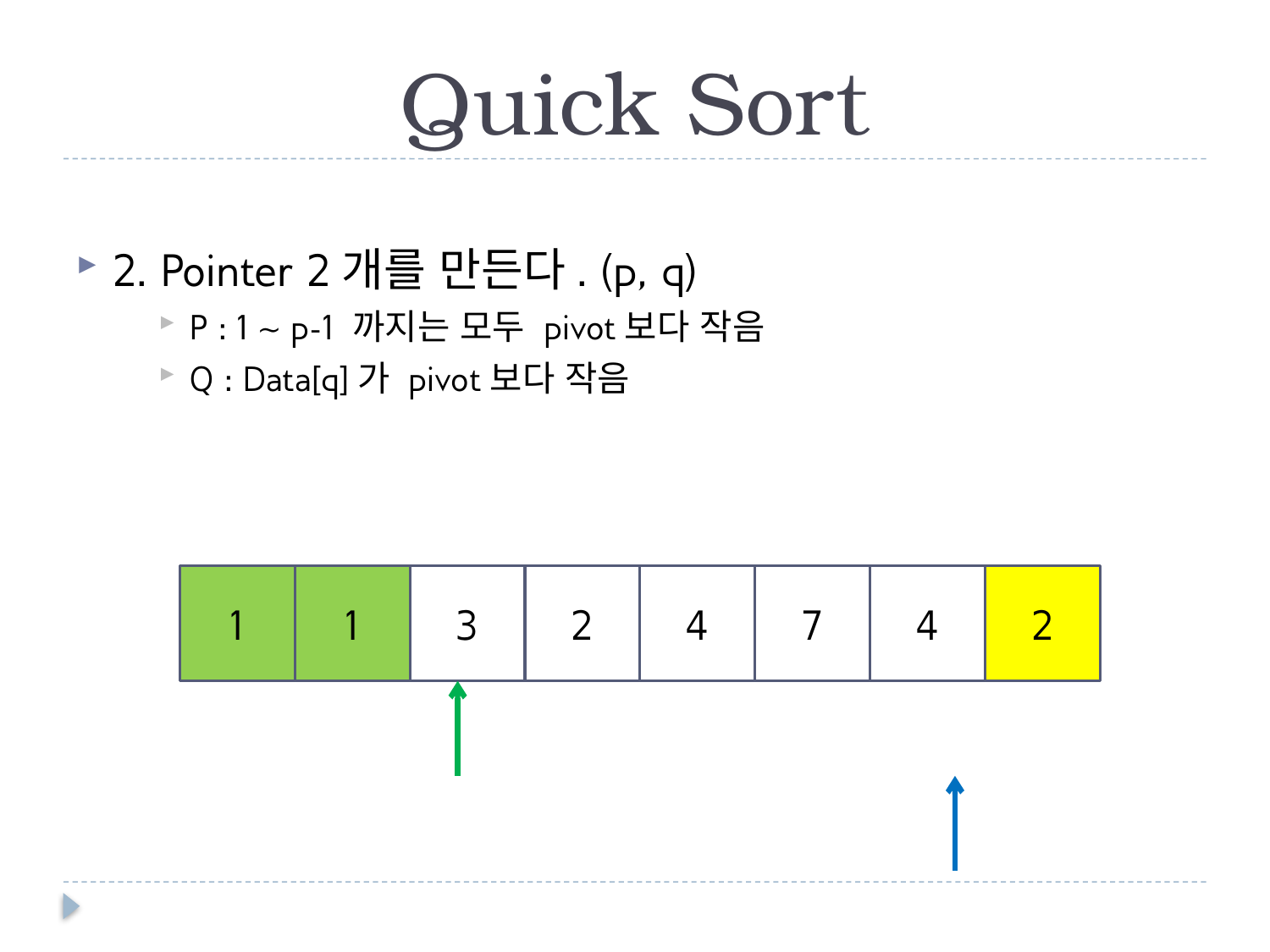

# Quick Sort

2. Pointer 2개를 만든다. (p, q)
P : 1 ~ p-1 까지는 모두 pivot보다 작음
Q : Data[q]가 pivot보다 작음
1
1
3
2
4
7
4
2